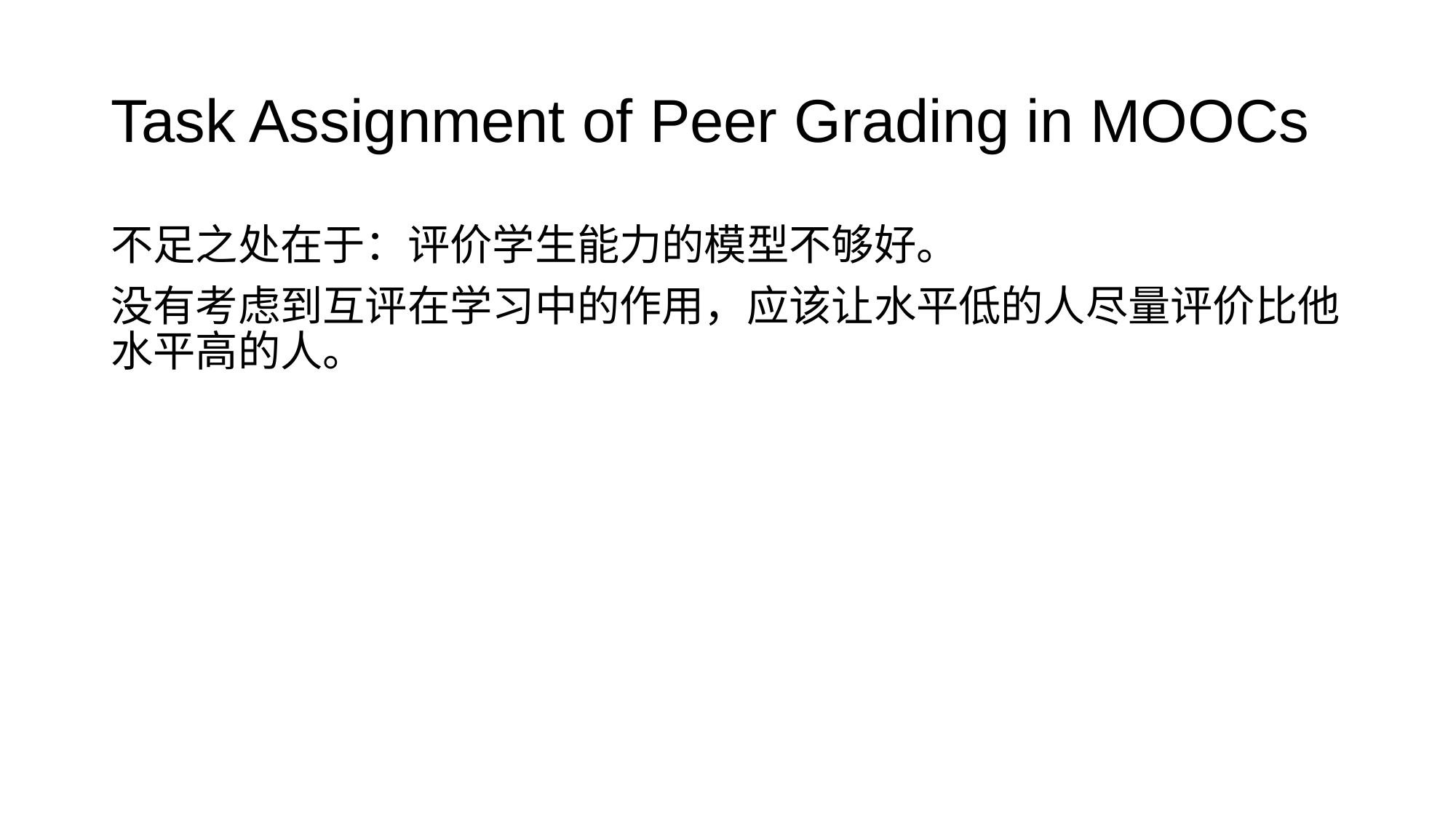

# Task Assignment of Peer Grading in MOOCs
不足之处在于：评价学生能力的模型不够好。
没有考虑到互评在学习中的作用，应该让水平低的人尽量评价比他水平高的人。